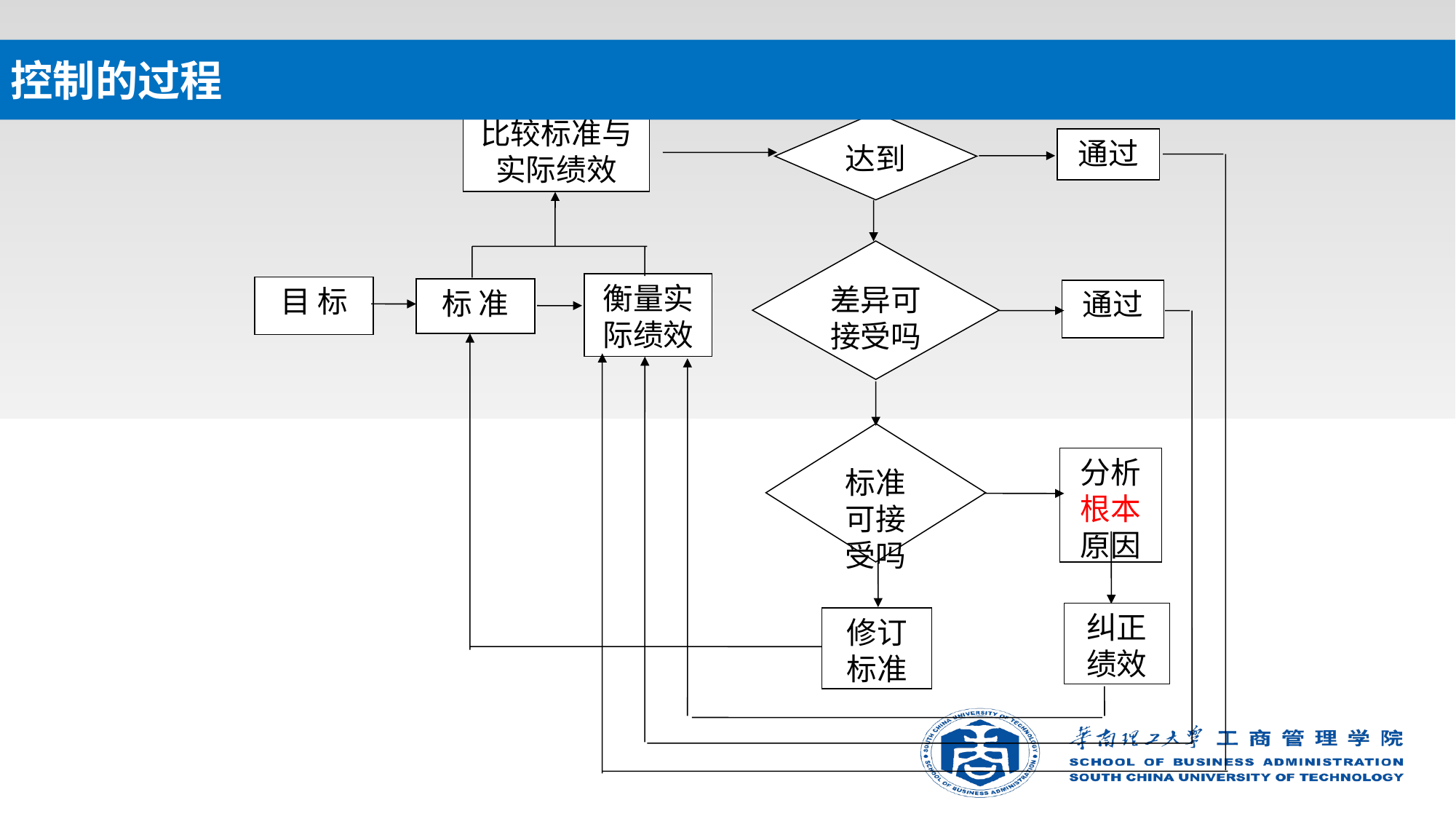

# 控制的过程
比较标准与实际绩效
达到
通过

差异可接受吗

衡量实
际绩效
目 标
标 准
通过

标准可接受吗
分析根本原因

纠正
绩效
修订
标准